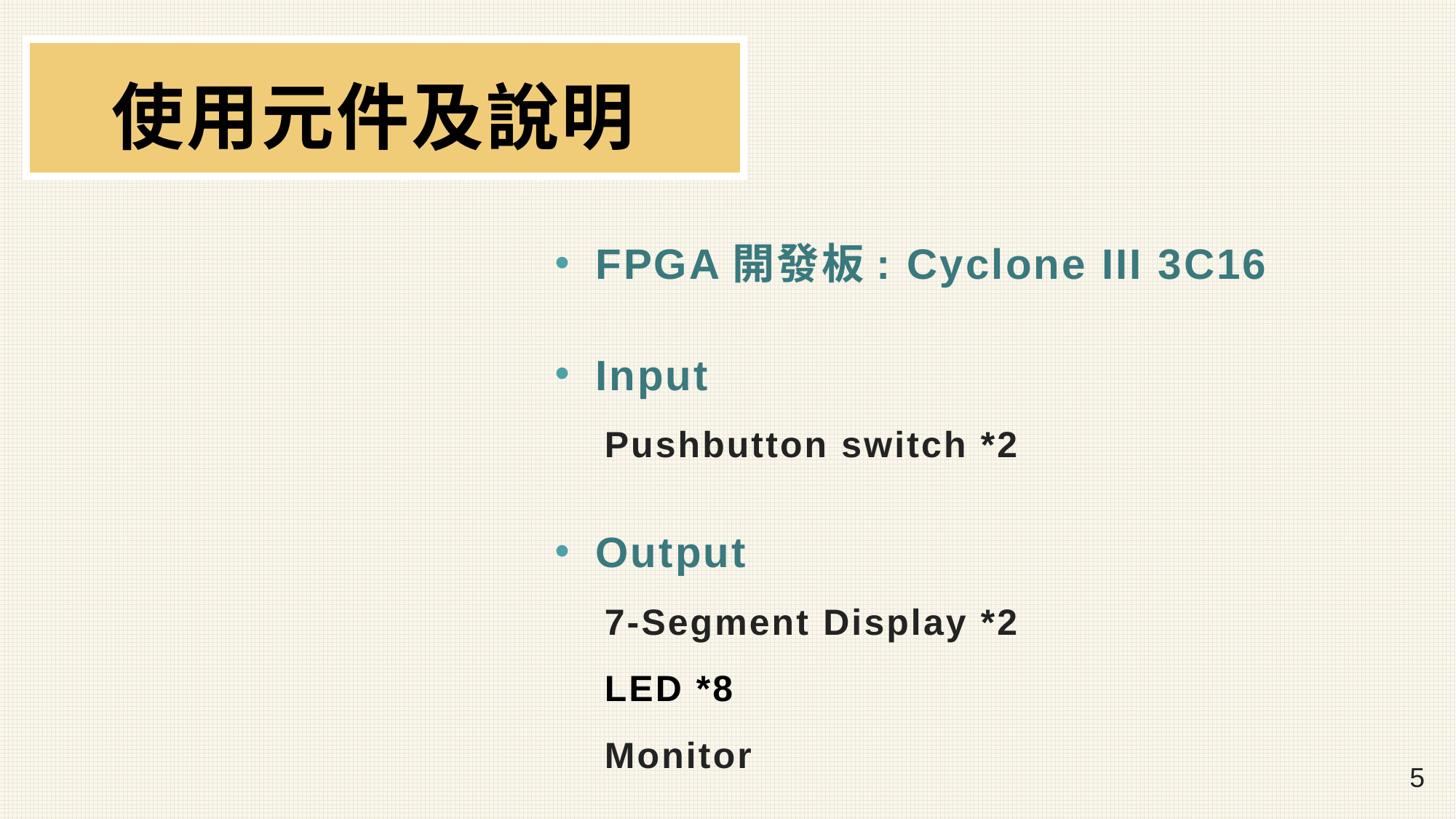

使用元件及說明
FPGA開發板: Cyclone III 3C16

Input
    Pushbutton switch *2

Output
    7-Segment Display *2
    LED *8
    Monitor
5